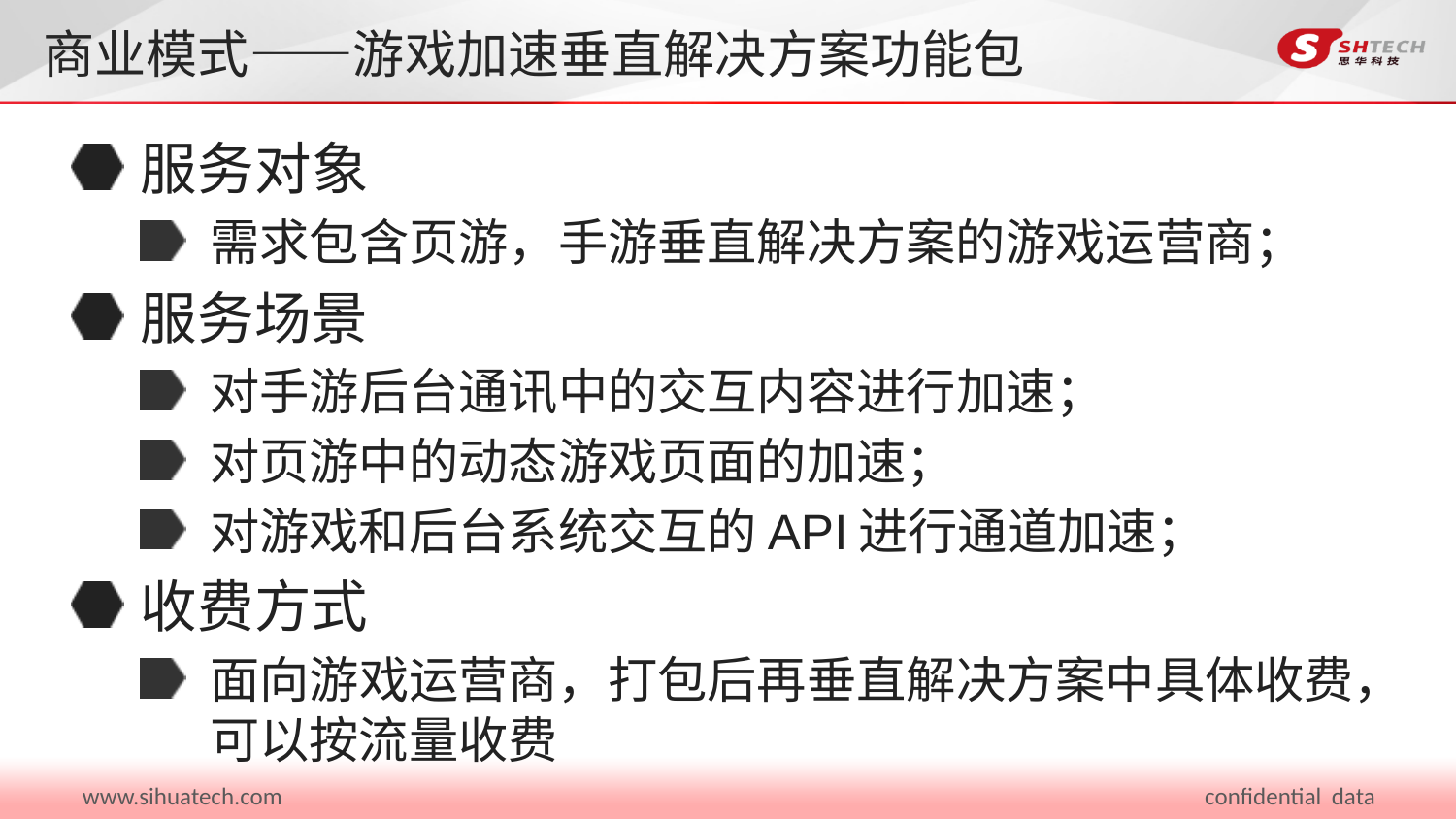

# 商业模式——游戏加速垂直解决方案功能包
服务对象
需求包含页游，手游垂直解决方案的游戏运营商；
服务场景
对手游后台通讯中的交互内容进行加速；
对页游中的动态游戏页面的加速；
对游戏和后台系统交互的API进行通道加速；
收费方式
面向游戏运营商，打包后再垂直解决方案中具体收费，可以按流量收费